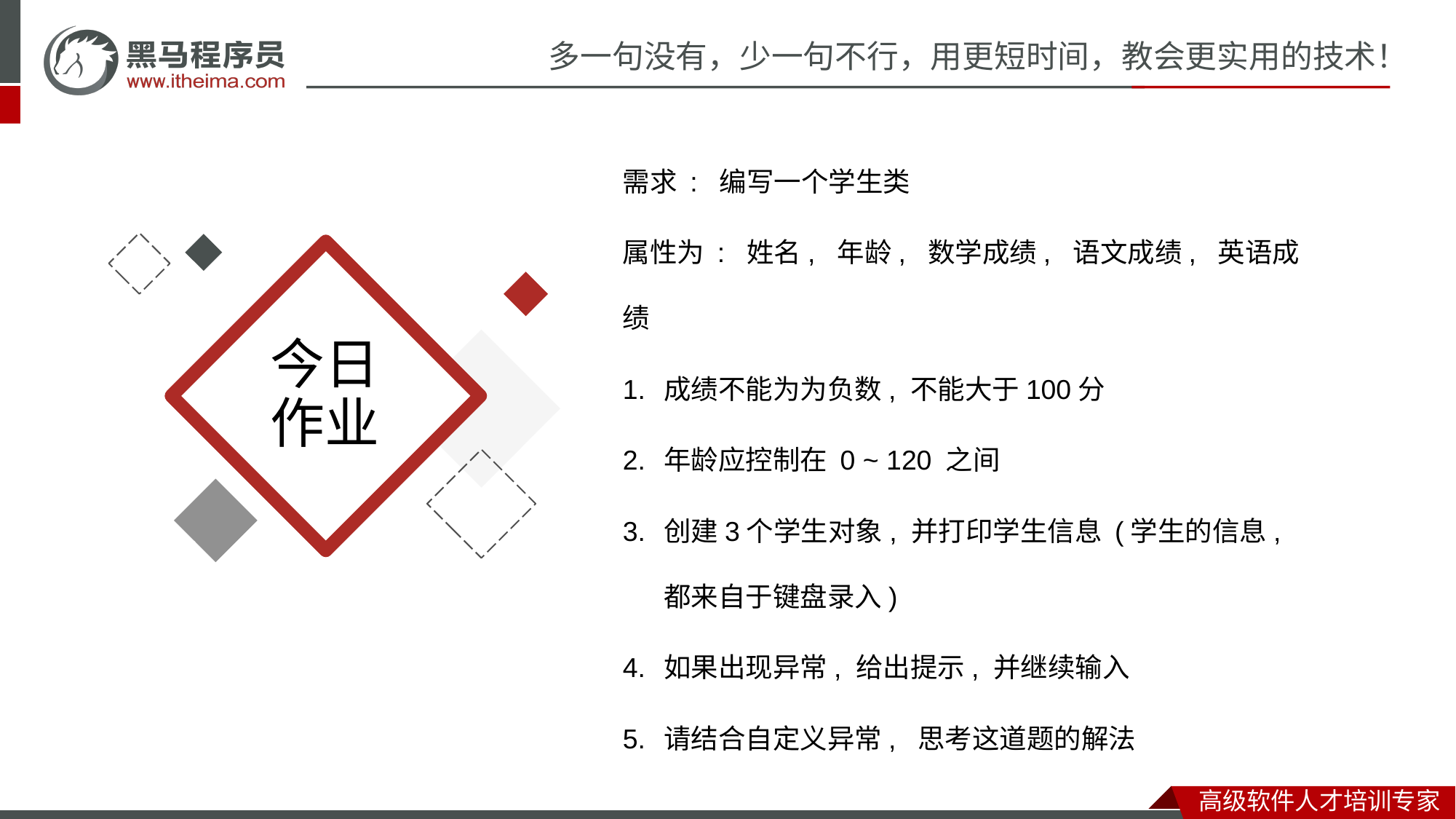

需求 :  编写一个学生类
属性为 :  姓名,  年龄,  数学成绩,  语文成绩,  英语成绩
成绩不能为为负数, 不能大于100分
年龄应控制在 0 ~ 120 之间
创建3个学生对象, 并打印学生信息 (学生的信息, 都来自于键盘录入)
如果出现异常, 给出提示, 并继续输入
请结合自定义异常,  思考这道题的解法